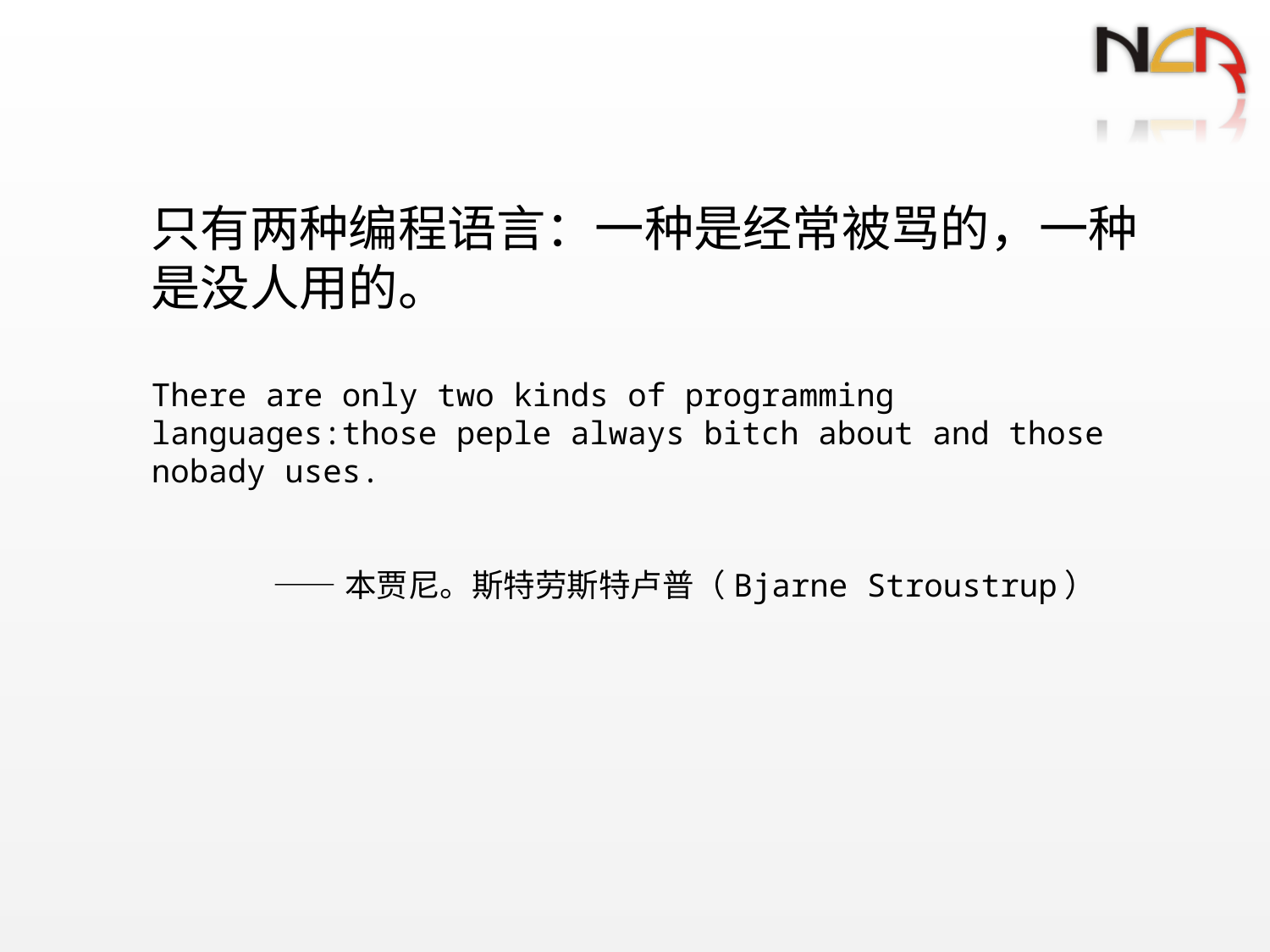

只有两种编程语言：一种是经常被骂的，一种是没人用的。

There are only two kinds of programming languages:those peple always bitch about and those nobady uses.

                 ——本贾尼。斯特劳斯特卢普（Bjarne Stroustrup）